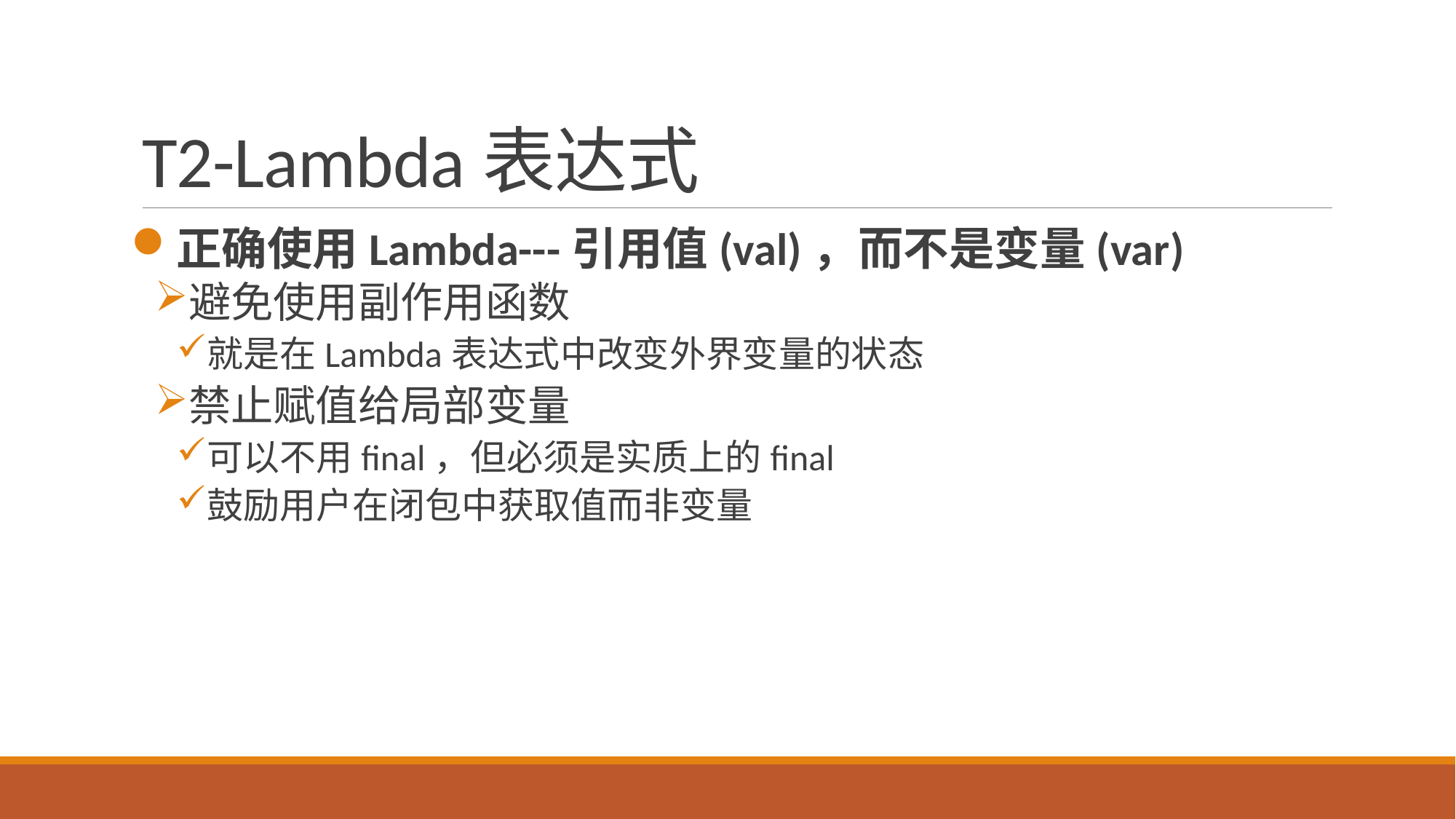

# T2-Lambda表达式
正确使用Lambda---引用值(val)，而不是变量(var)
避免使用副作用函数
就是在Lambda表达式中改变外界变量的状态
禁止赋值给局部变量
可以不用final，但必须是实质上的final
鼓励用户在闭包中获取值而非变量